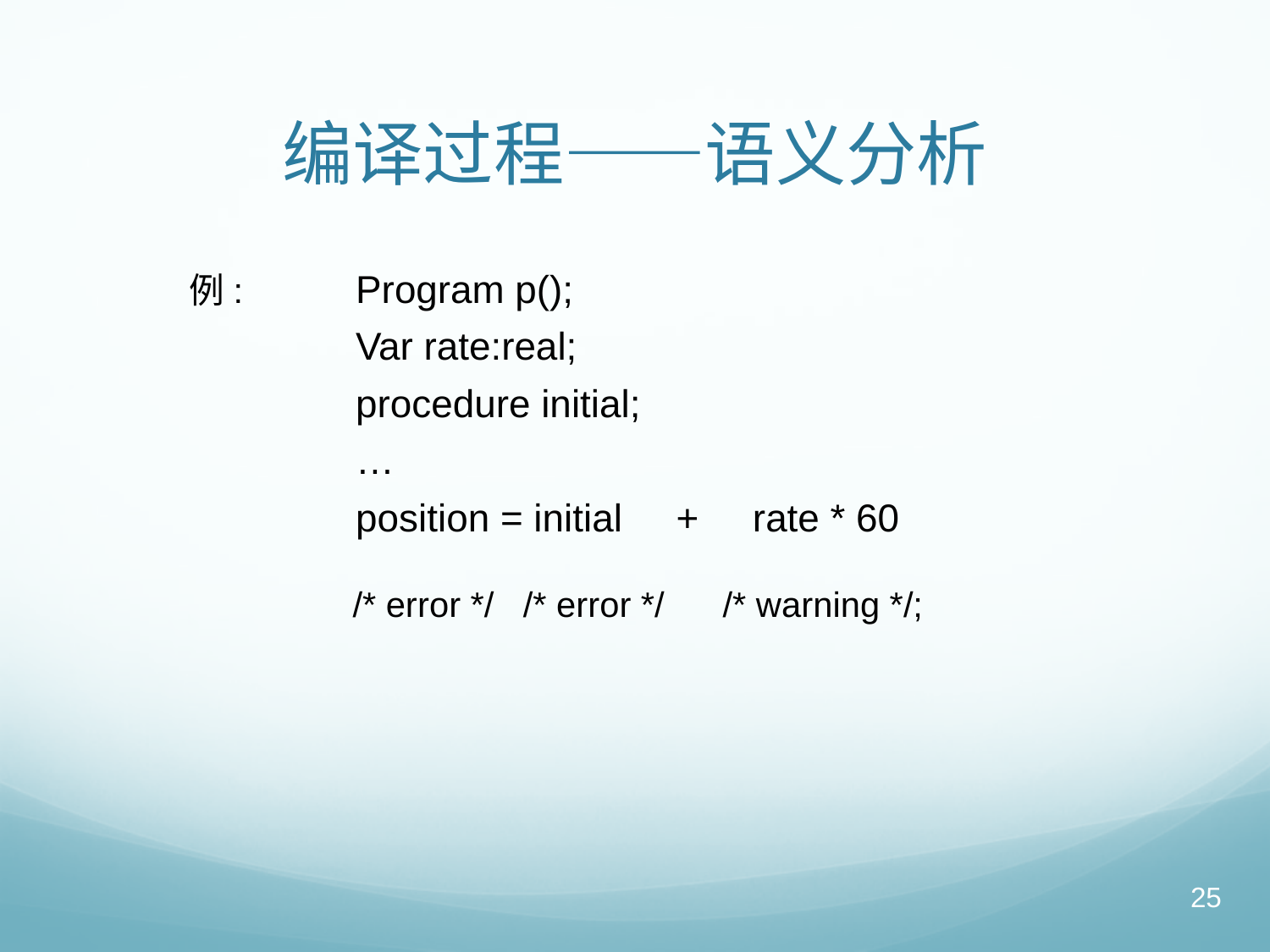

# 编译过程——语义分析
例:	Program p();
		Var rate:real;
		procedure initial;
		…
		position = initial     +     rate * 60
		       /* error */   /* error */      /* warning */;
25